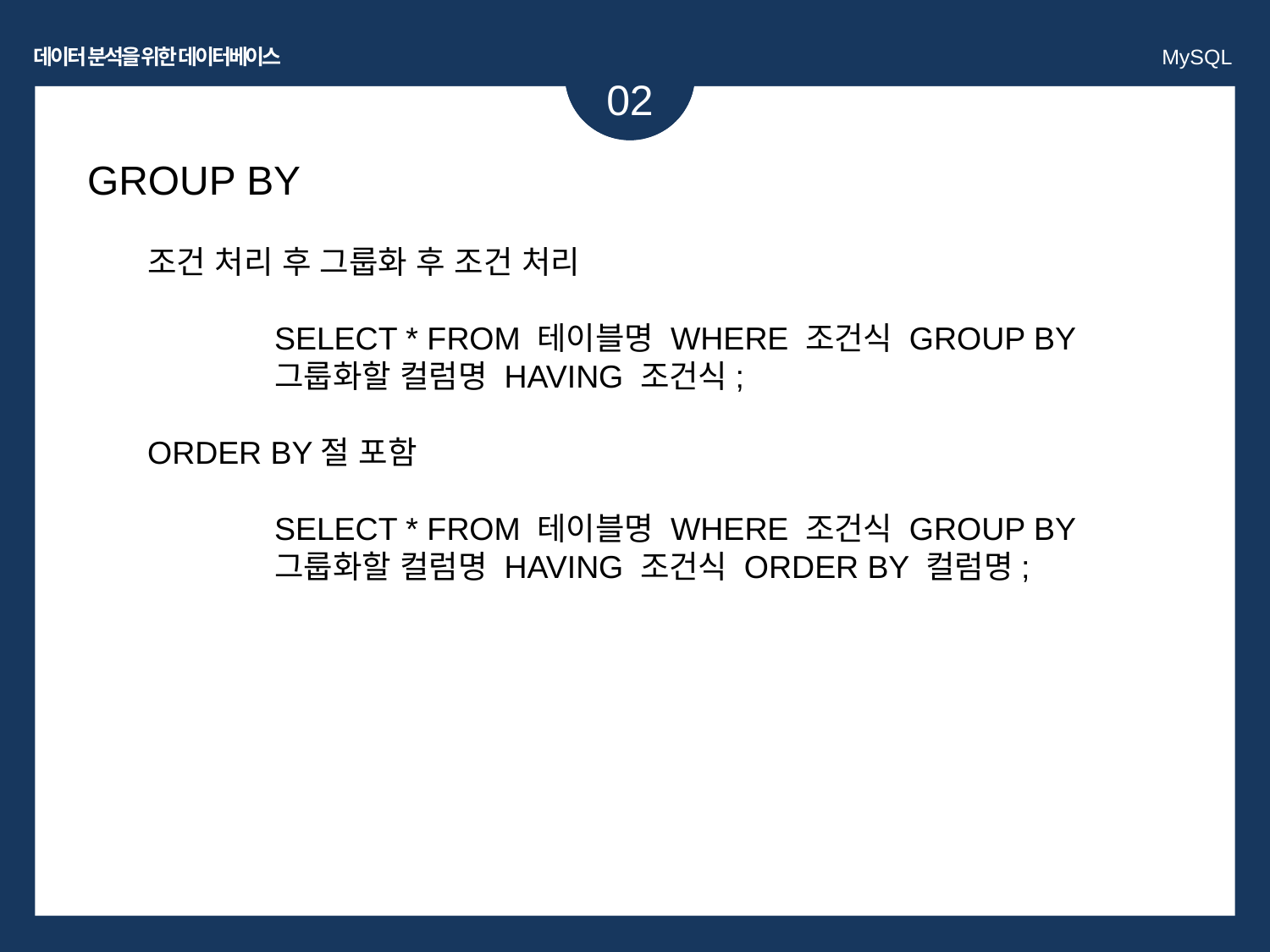

데이터 분석을 위한 데이터베이스
MySQL
02
GROUP BY
조건 처리 후 그룹화 후 조건 처리

	SELECT * FROM 테이블명 WHERE 조건식 GROUP BY
	그룹화할 컬럼명 HAVING 조건식;

ORDER BY절 포함

	SELECT * FROM 테이블명 WHERE 조건식 GROUP BY
	그룹화할 컬럼명 HAVING 조건식 ORDER BY 컬럼명;